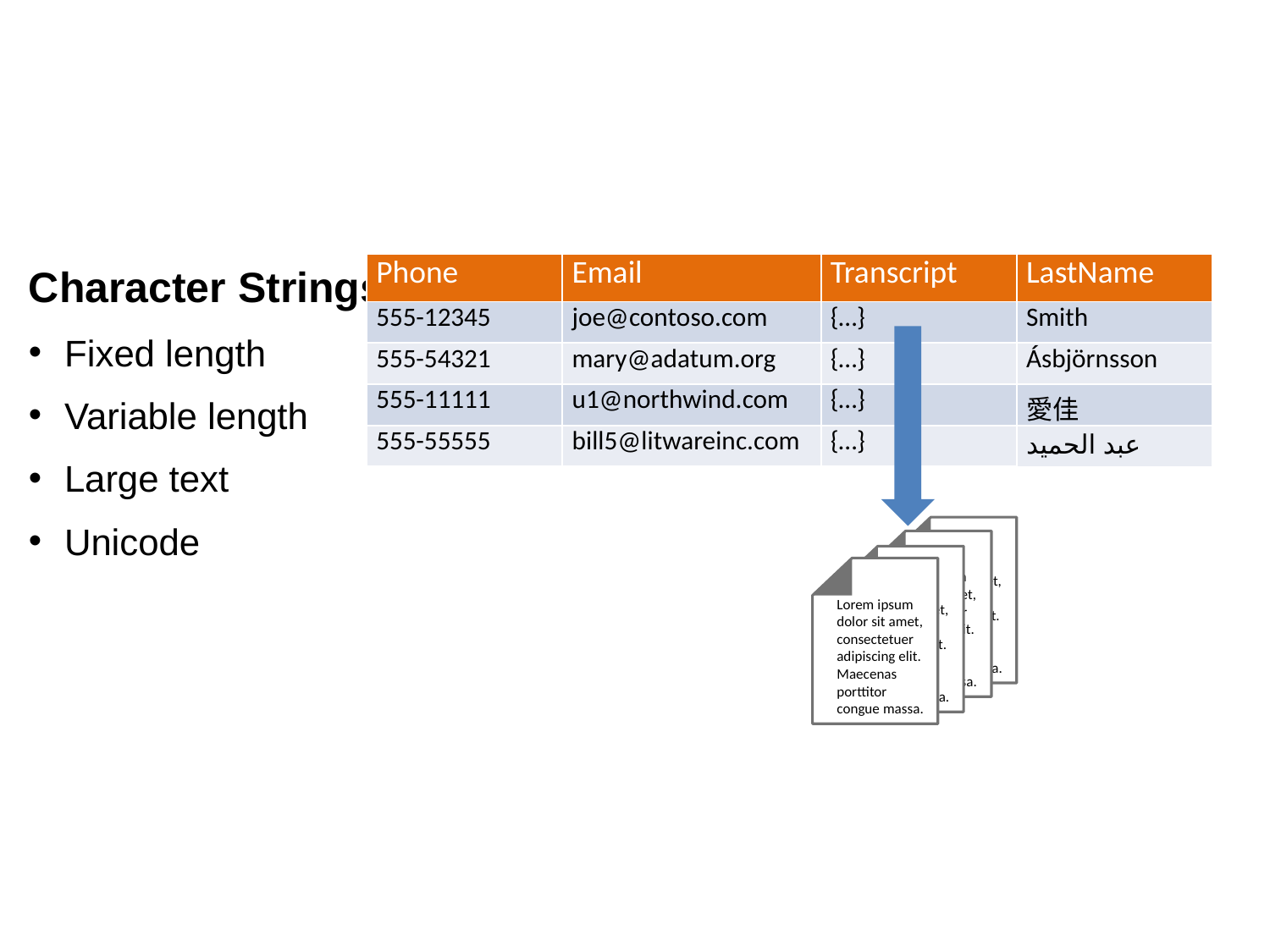

Character Strings
Fixed length
Variable length
Large text
Unicode

| Phone |
| --- |
| 555-12345 |
| 555-54321 |
| 555-11111 |
| 555-55555 |
| Email |
| --- |
| joe@contoso.com |
| mary@adatum.org |
| u1@northwind.com |
| bill5@litwareinc.com |
| Transcript |
| --- |
| {…} |
| {…} |
| {…} |
| {…} |
| LastName |
| --- |
| Smith |
| Ásbjörnsson |
| 愛佳 |
| عبد الحميد |

Lorem ipsum dolor sit amet, consectetuer adipiscing elit. Maecenas porttitor congue massa.

Lorem ipsum dolor sit amet, consectetuer adipiscing elit. Maecenas porttitor congue massa.

Lorem ipsum dolor sit amet, consectetuer adipiscing elit. Maecenas porttitor congue massa.

Lorem ipsum dolor sit amet, consectetuer adipiscing elit. Maecenas porttitor congue massa.